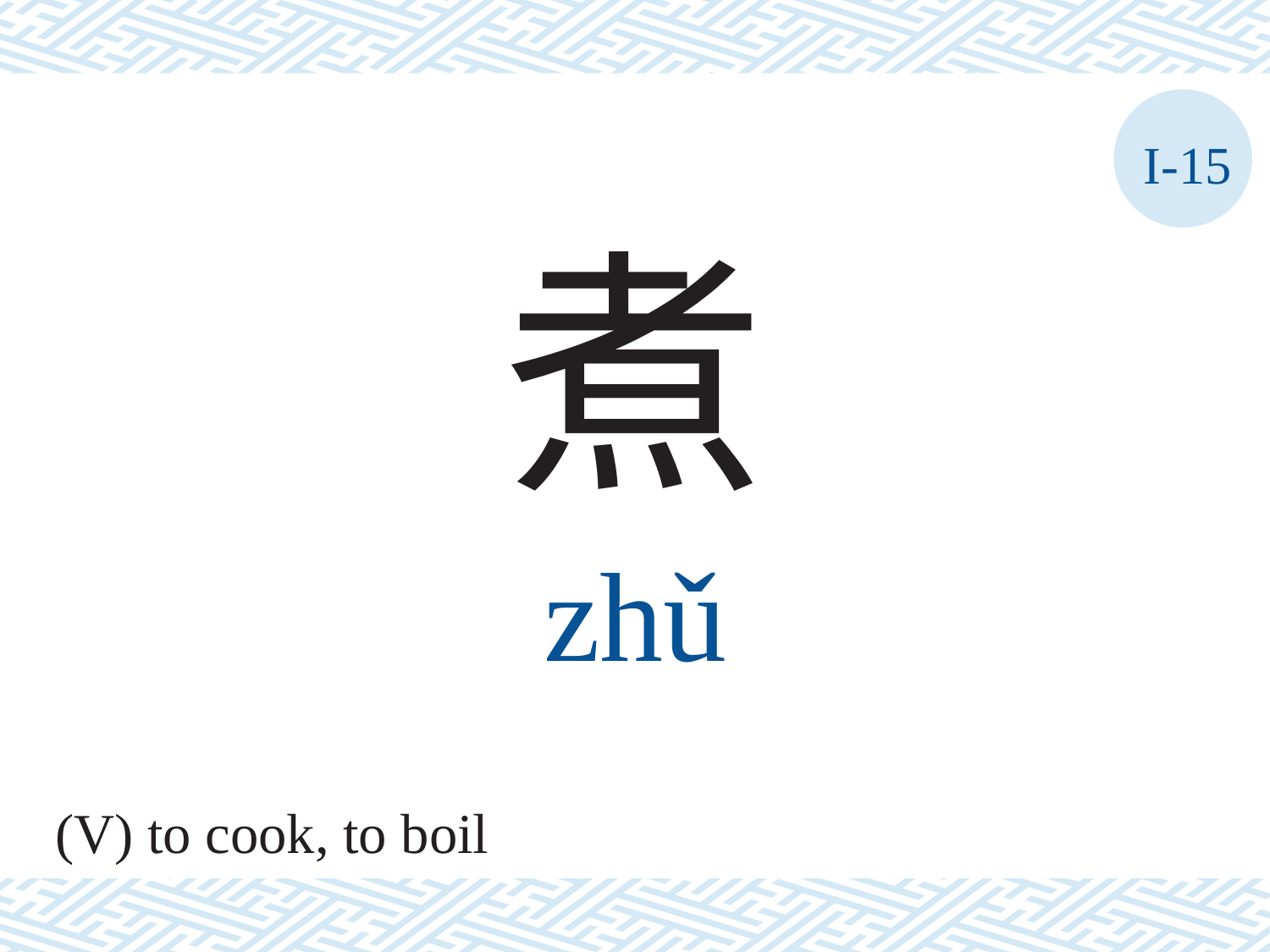

I-15
煮
zhǔ
(V) to cook, to boil